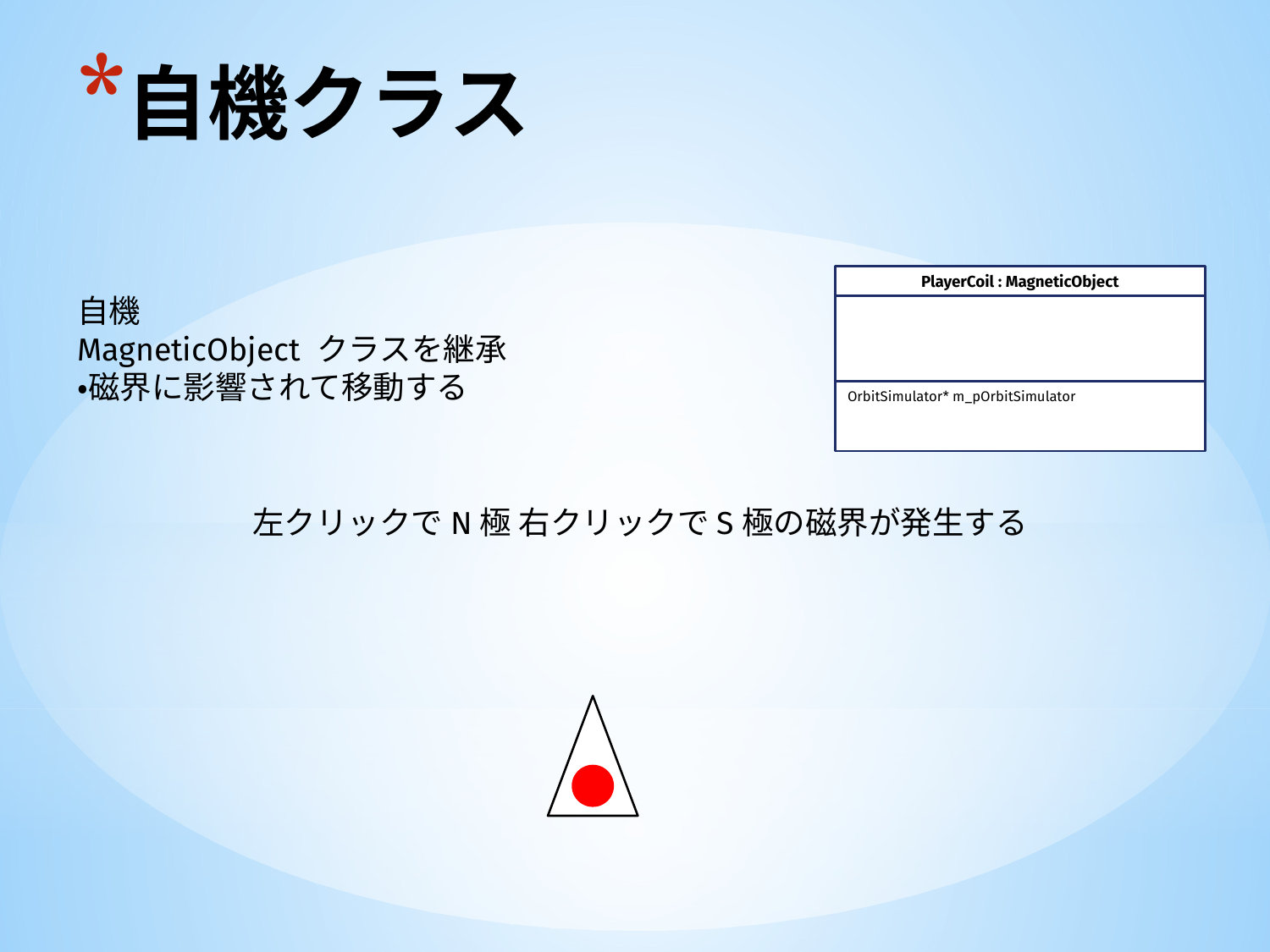

# 自機クラス
PlayerCoil : MagneticObject

OrbitSimulator* m_pOrbitSimulator

自機
MagneticObject クラスを継承
・磁界に影響されて移動する
左クリックでN極 右クリックでS極の磁界が発生する